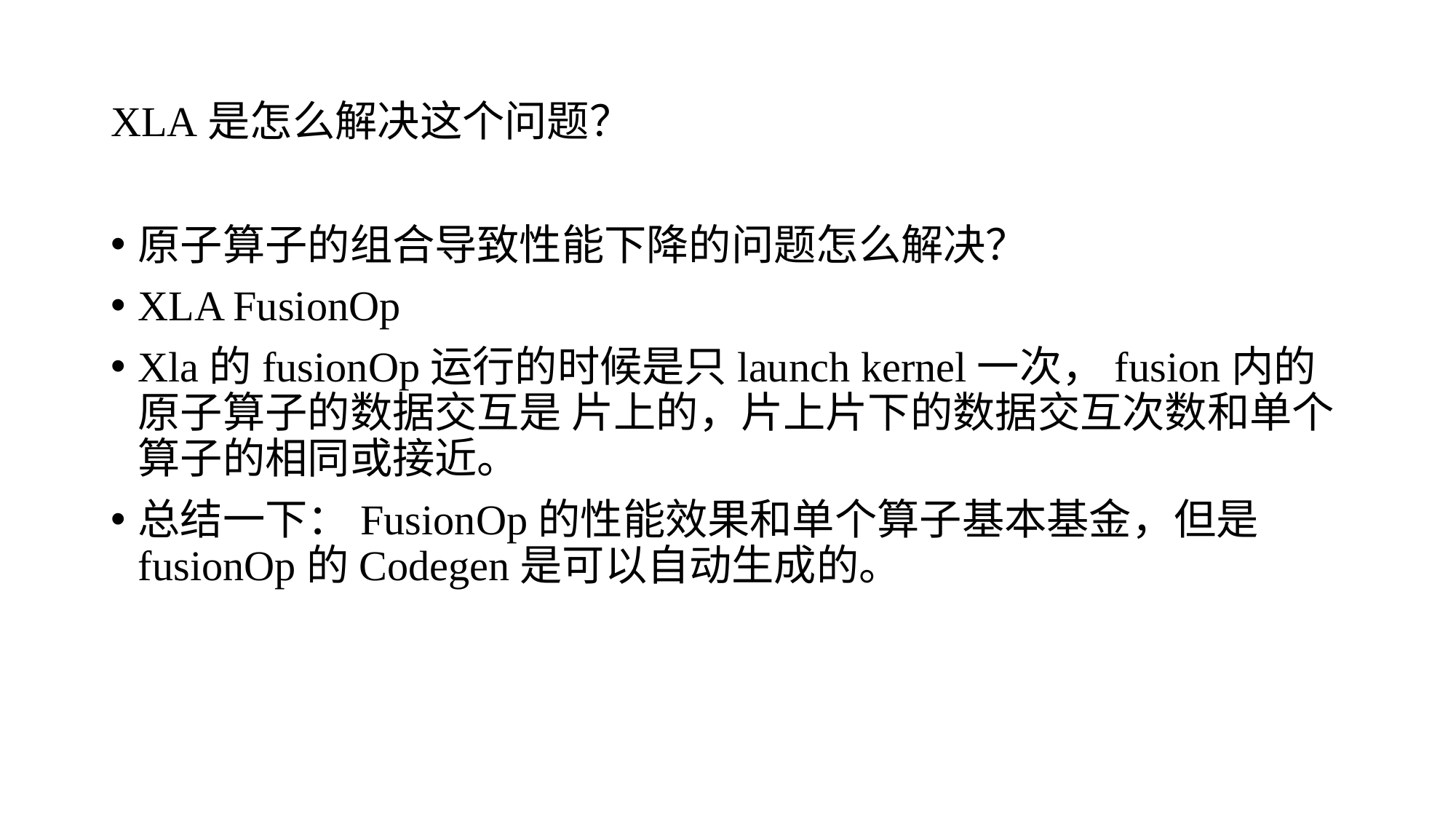

XLA是怎么解决这个问题？
原子算子的组合导致性能下降的问题怎么解决？
XLA FusionOp
Xla的fusionOp运行的时候是只launch kernel一次，fusion内的原子算子的数据交互是 片上的，片上片下的数据交互次数和单个算子的相同或接近。
总结一下：FusionOp的性能效果和单个算子基本基金，但是fusionOp的Codegen是可以自动生成的。